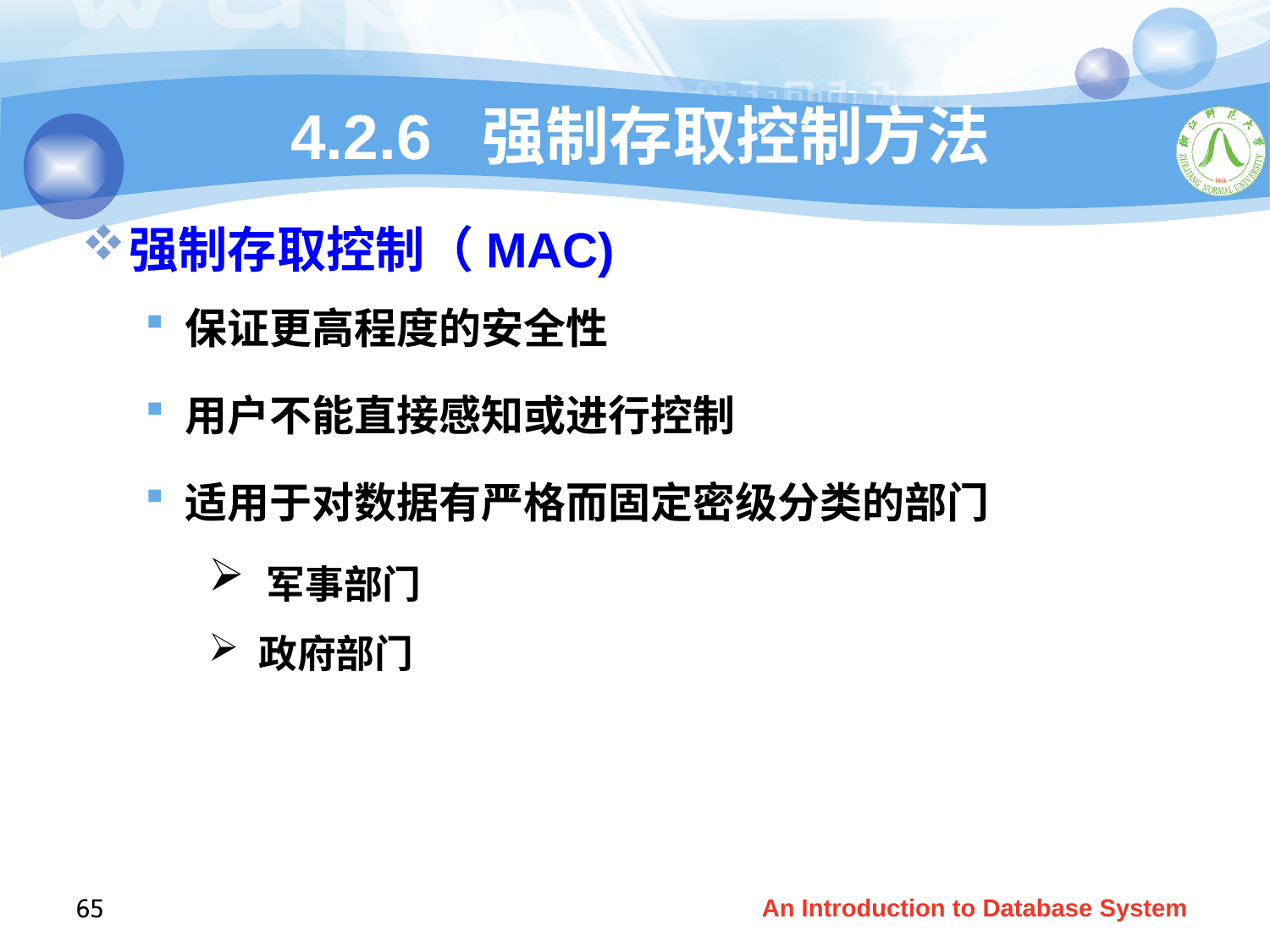

# 4.2.6  强制存取控制方法
强制存取控制（MAC)
保证更高程度的安全性
用户不能直接感知或进行控制
适用于对数据有严格而固定密级分类的部门
 军事部门
 政府部门
65
An Introduction to Database System